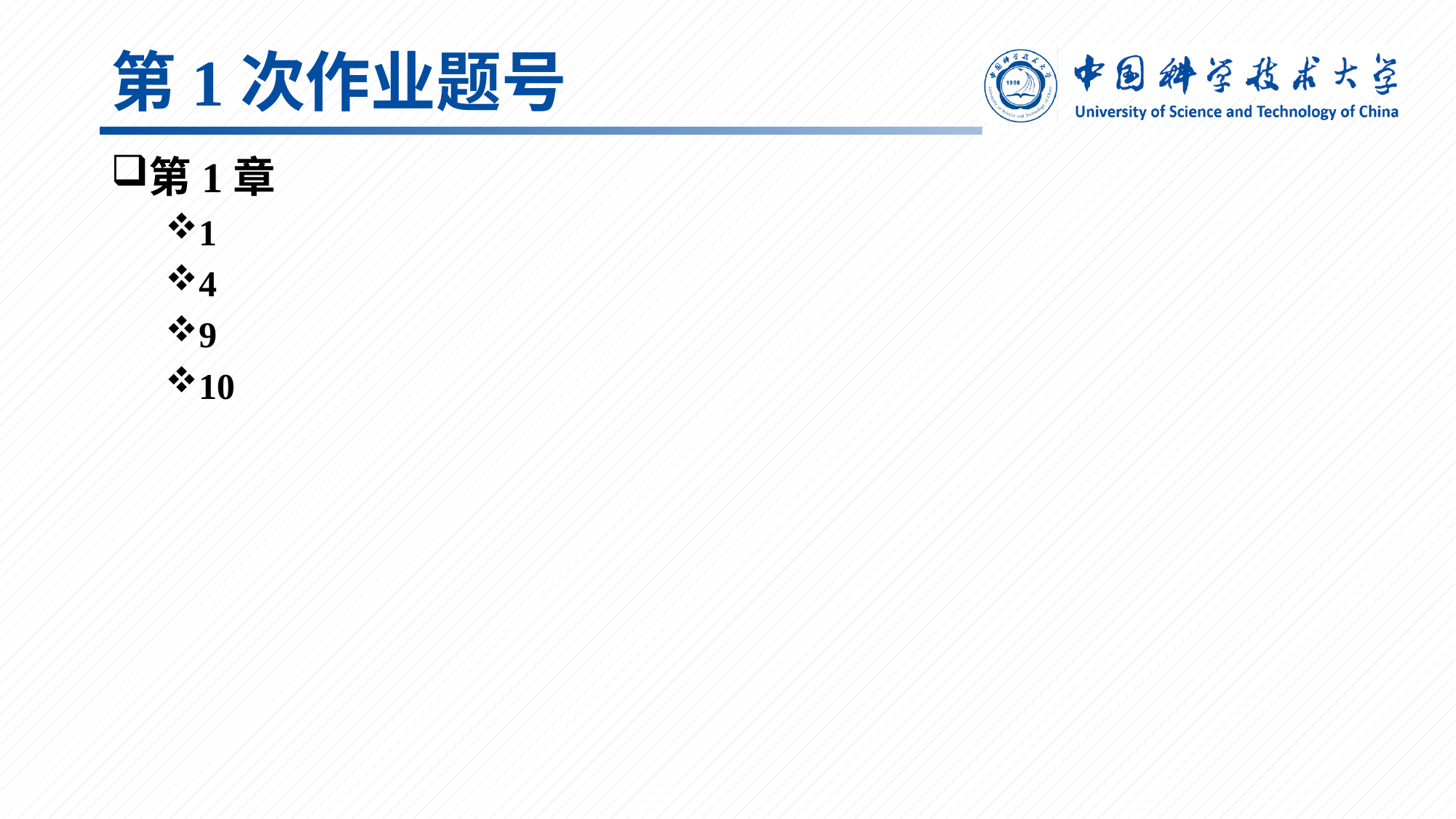

# 第1次作业题号
第1章
1
4
9
10